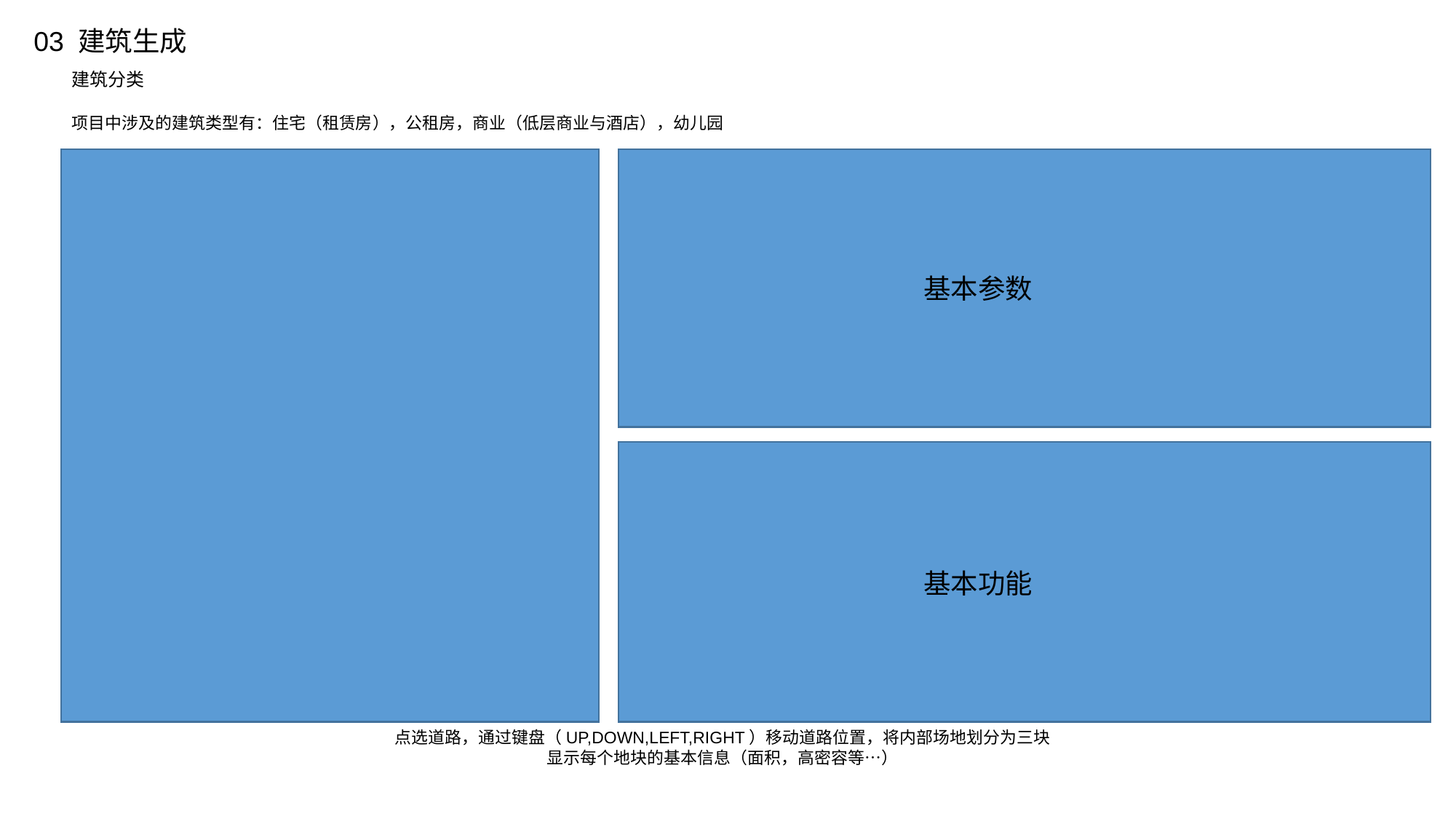

03 建筑生成
建筑分类
项目中涉及的建筑类型有：住宅（租赁房），公租房，商业（低层商业与酒店），幼儿园

基本参数

基本功能
点选道路，通过键盘（UP,DOWN,LEFT,RIGHT）移动道路位置，将内部场地划分为三块
显示每个地块的基本信息（面积，高密容等…）